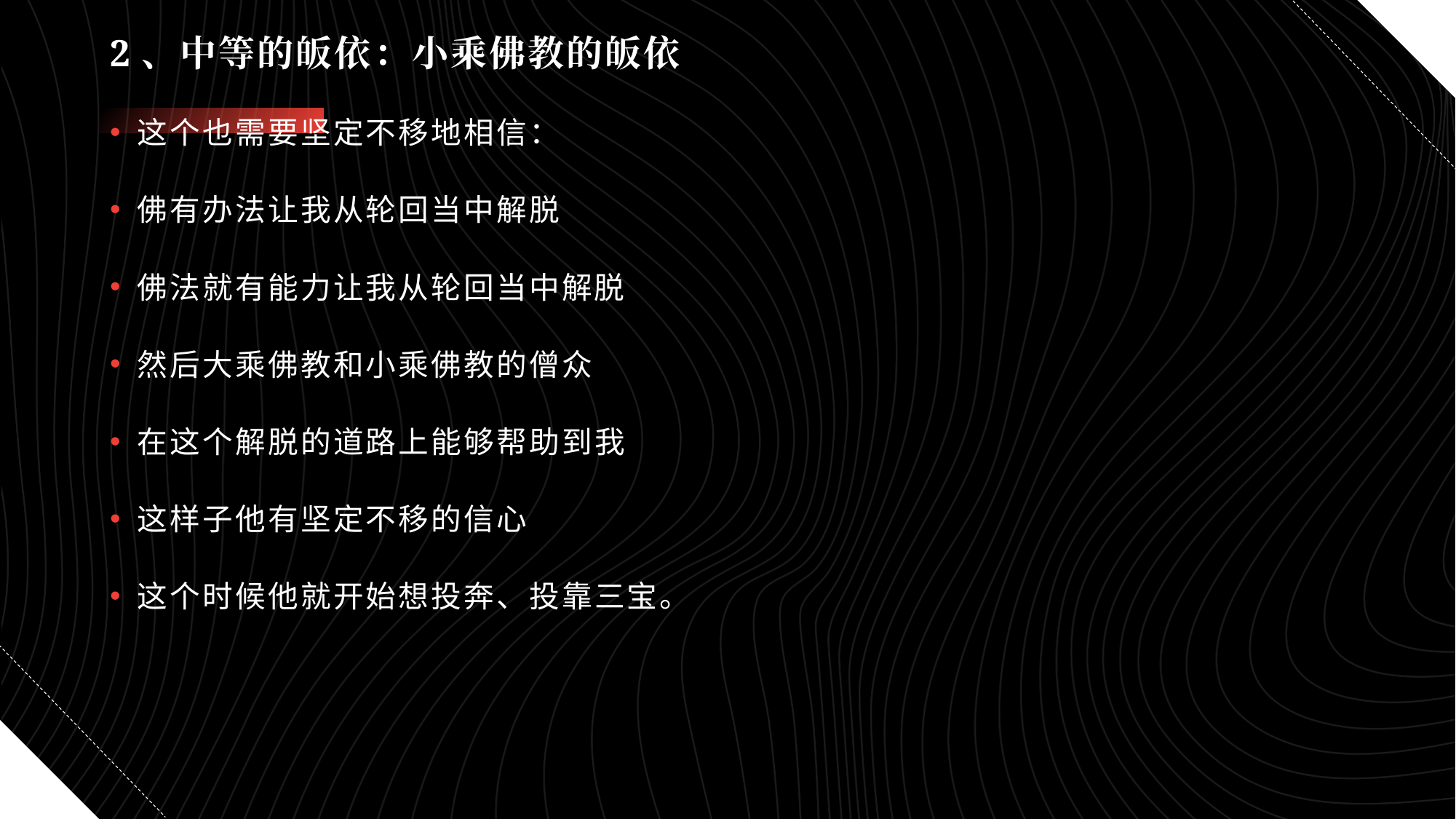

# 2、中等的皈依：小乘佛教的皈依
这个也需要坚定不移地相信：
佛有办法让我从轮回当中解脱
佛法就有能力让我从轮回当中解脱
然后大乘佛教和小乘佛教的僧众
在这个解脱的道路上能够帮助到我
这样子他有坚定不移的信心
这个时候他就开始想投奔、投靠三宝。